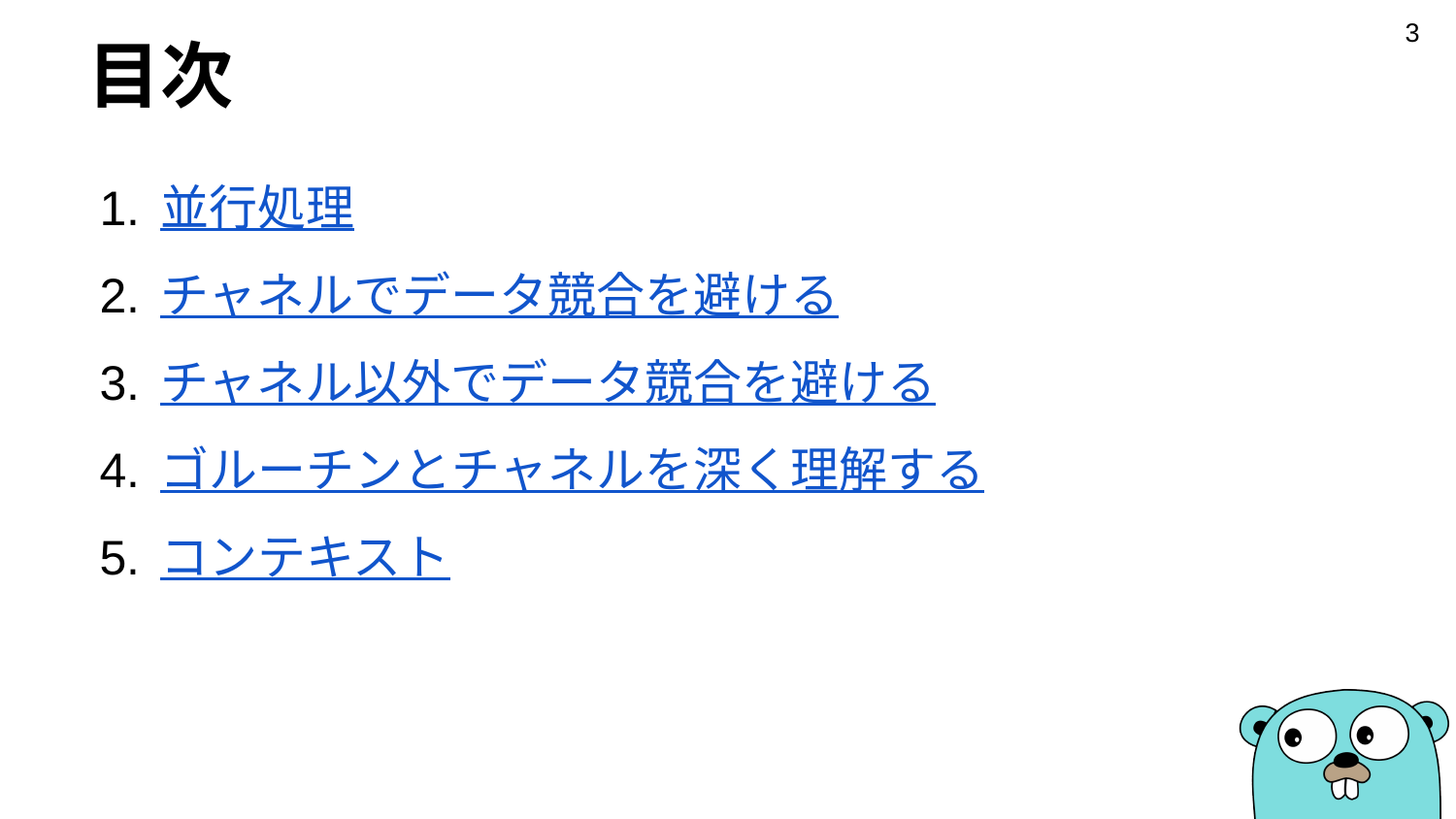

3
# 目次
並行処理
チャネルでデータ競合を避ける
チャネル以外でデータ競合を避ける
ゴルーチンとチャネルを深く理解する
コンテキスト